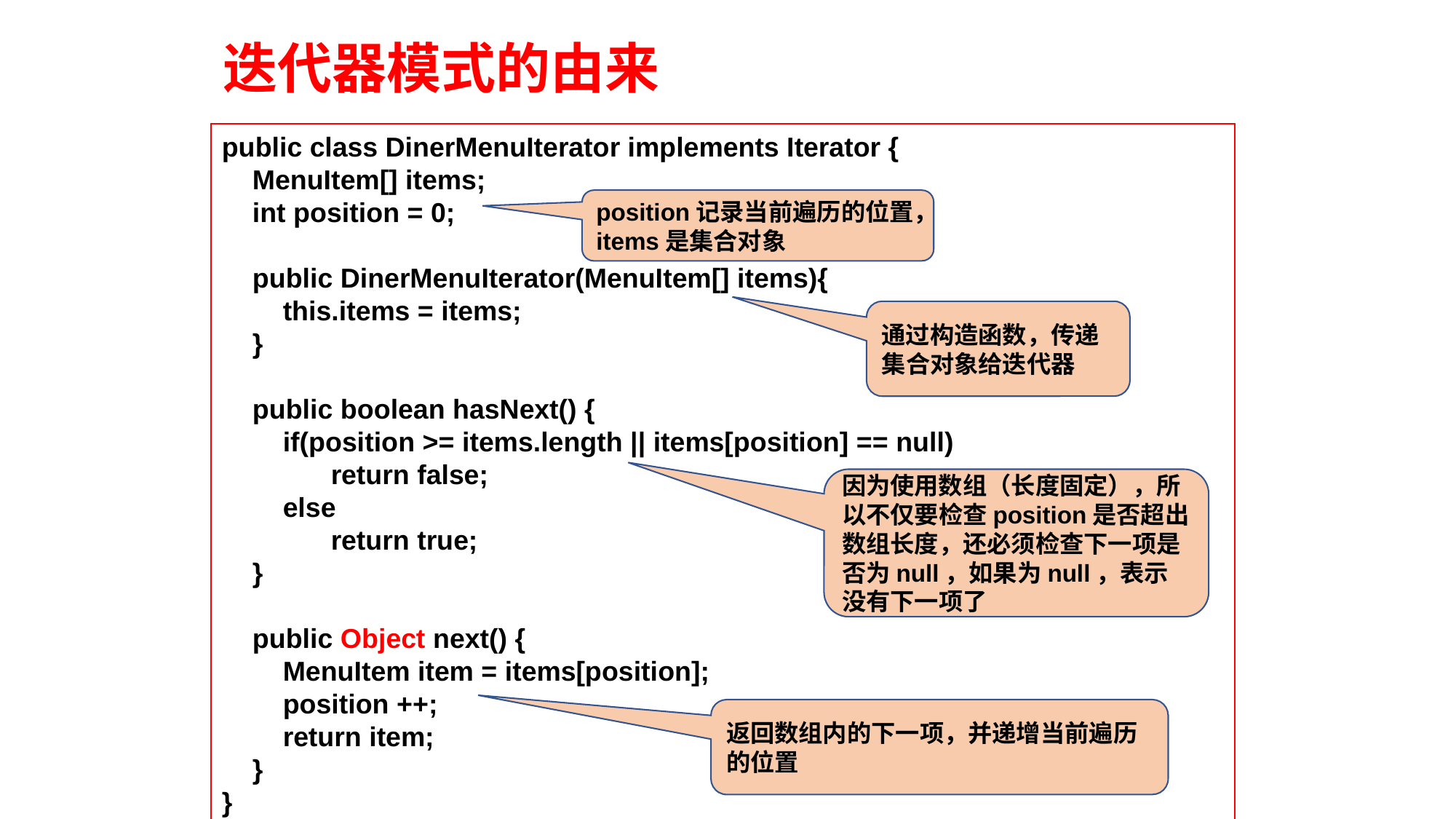

迭代器模式的由来
public class DinerMenuIterator implements Iterator {
    MenuItem[] items;
    int position = 0;

    public DinerMenuIterator(MenuItem[] items){
        this.items = items;
    }

    public boolean hasNext() {
        if(position >= items.length || items[position] == null)
	return false;
        else
	return true;
    }

    public Object next() {
        MenuItem item = items[position];
        position ++;
        return item;
    }
}
position记录当前遍历的位置，items是集合对象
通过构造函数，传递集合对象给迭代器
因为使用数组（长度固定），所以不仅要检查position是否超出数组长度，还必须检查下一项是否为null，如果为null，表示没有下一项了
返回数组内的下一项，并递增当前遍历的位置
189